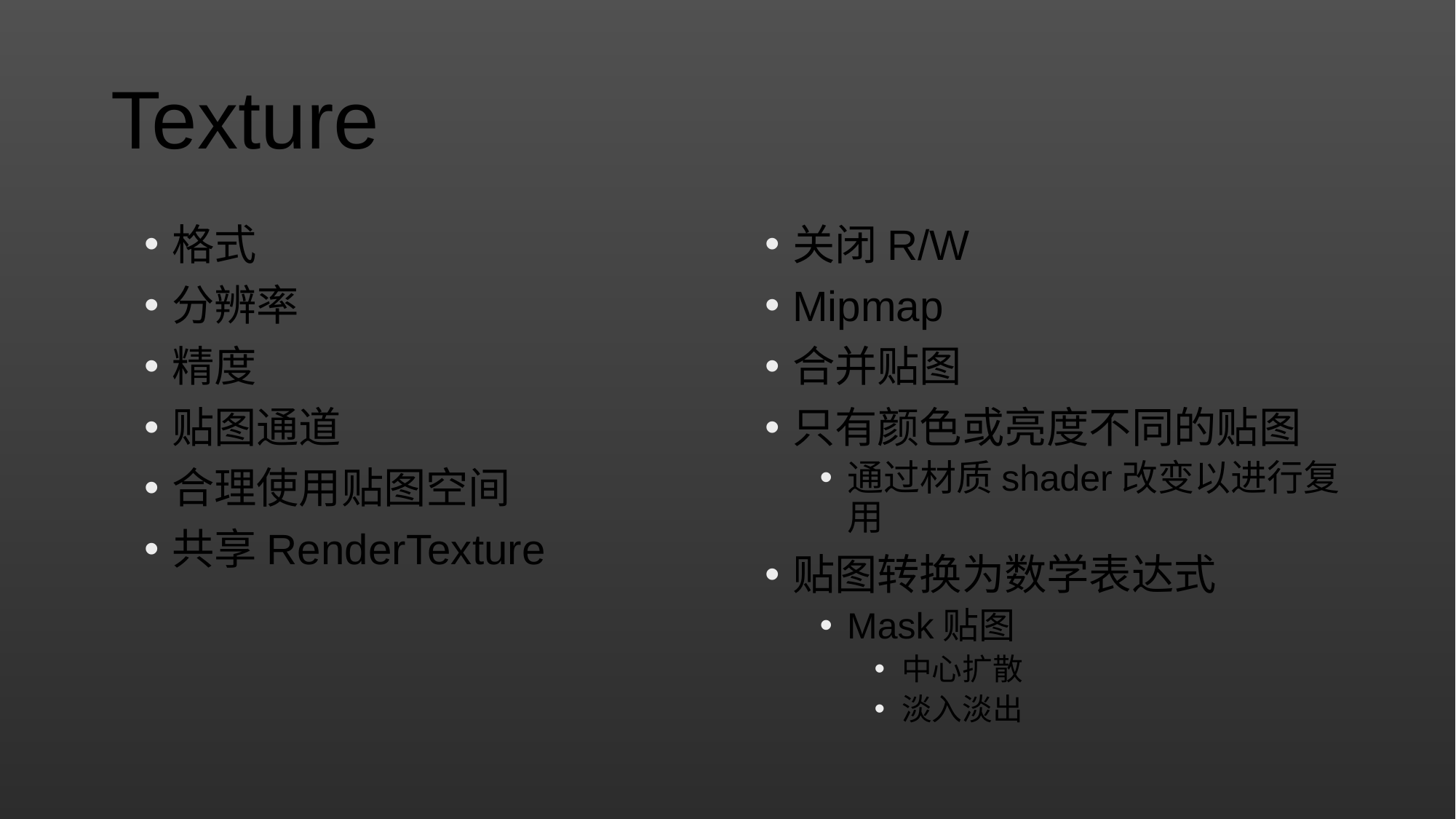

# Texture
格式
分辨率
精度
贴图通道
合理使用贴图空间
共享RenderTexture
关闭R/W
Mipmap
合并贴图
只有颜色或亮度不同的贴图
通过材质shader改变以进行复用
贴图转换为数学表达式
Mask贴图
中心扩散
淡入淡出